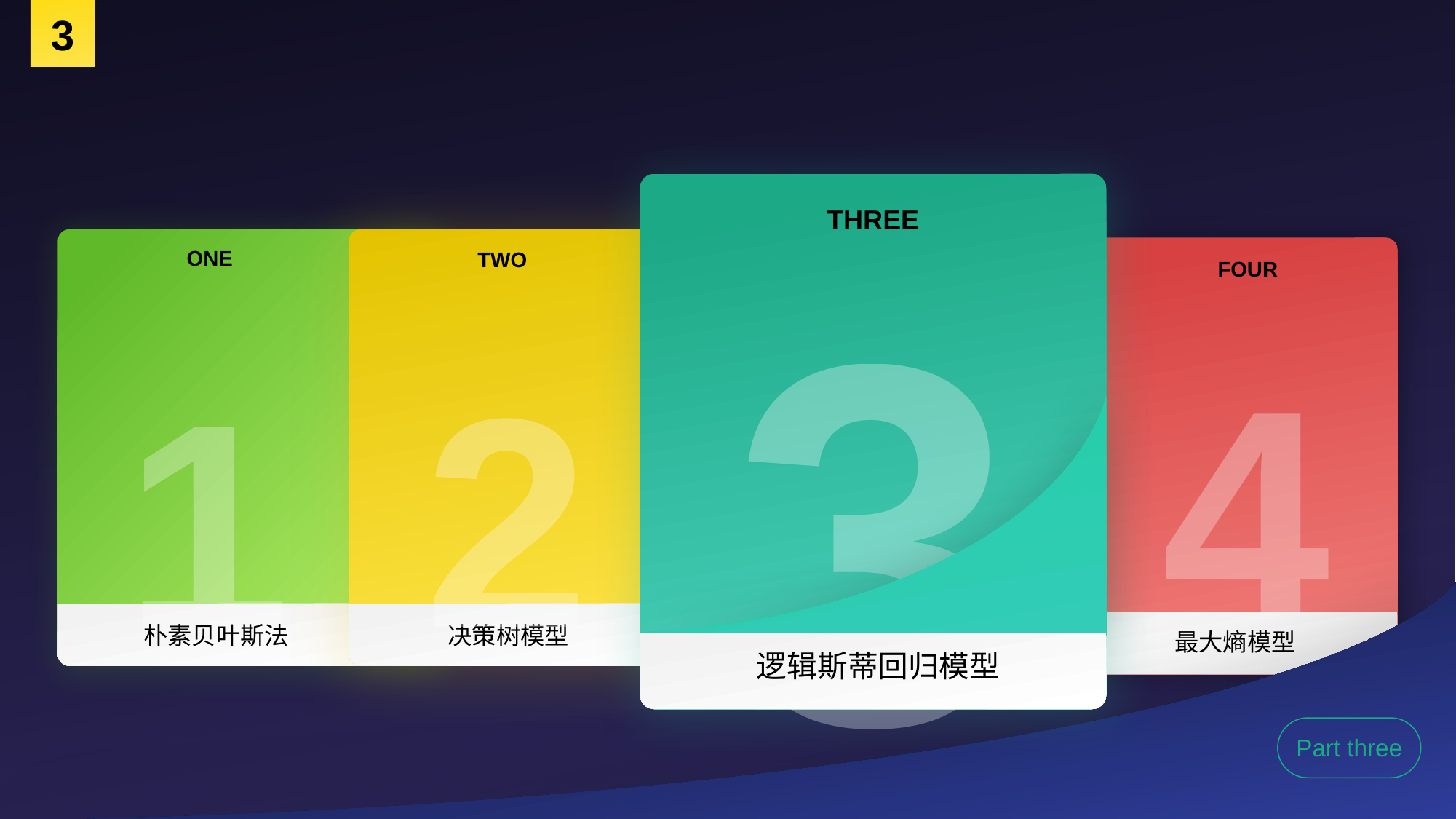

3

THREE
3

ONE
TWO
FOUR
4
2
1

朴素贝叶斯法
决策树模型
最大熵模型

逻辑斯蒂回归模型

Part three